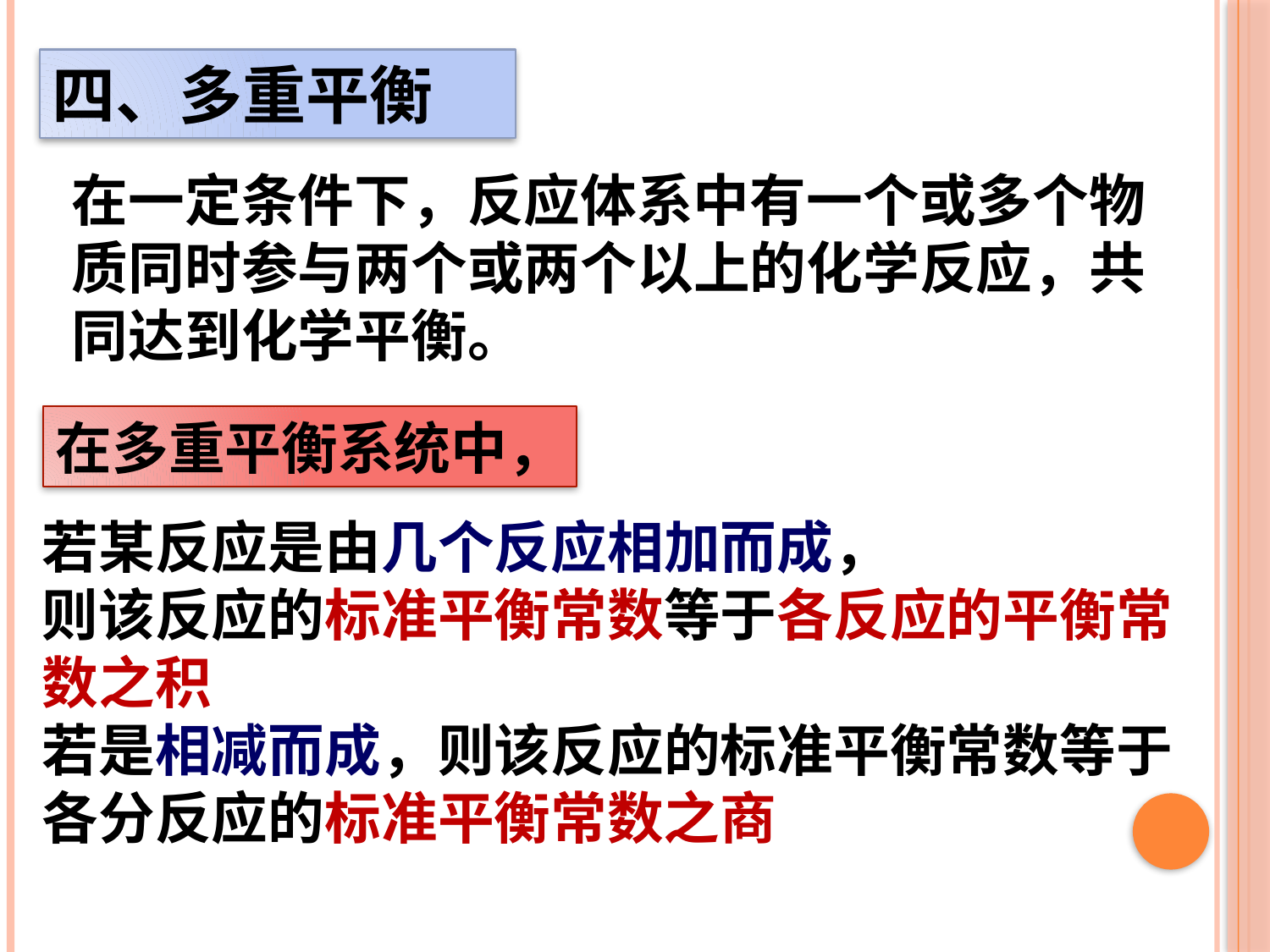

四、多重平衡
在一定条件下，反应体系中有一个或多个物质同时参与两个或两个以上的化学反应，共
同达到化学平衡。
在多重平衡系统中，
若某反应是由几个反应相加而成，
则该反应的标准平衡常数等于各反应的平衡常数之积
若是相减而成，则该反应的标准平衡常数等于
各分反应的标准平衡常数之商
125